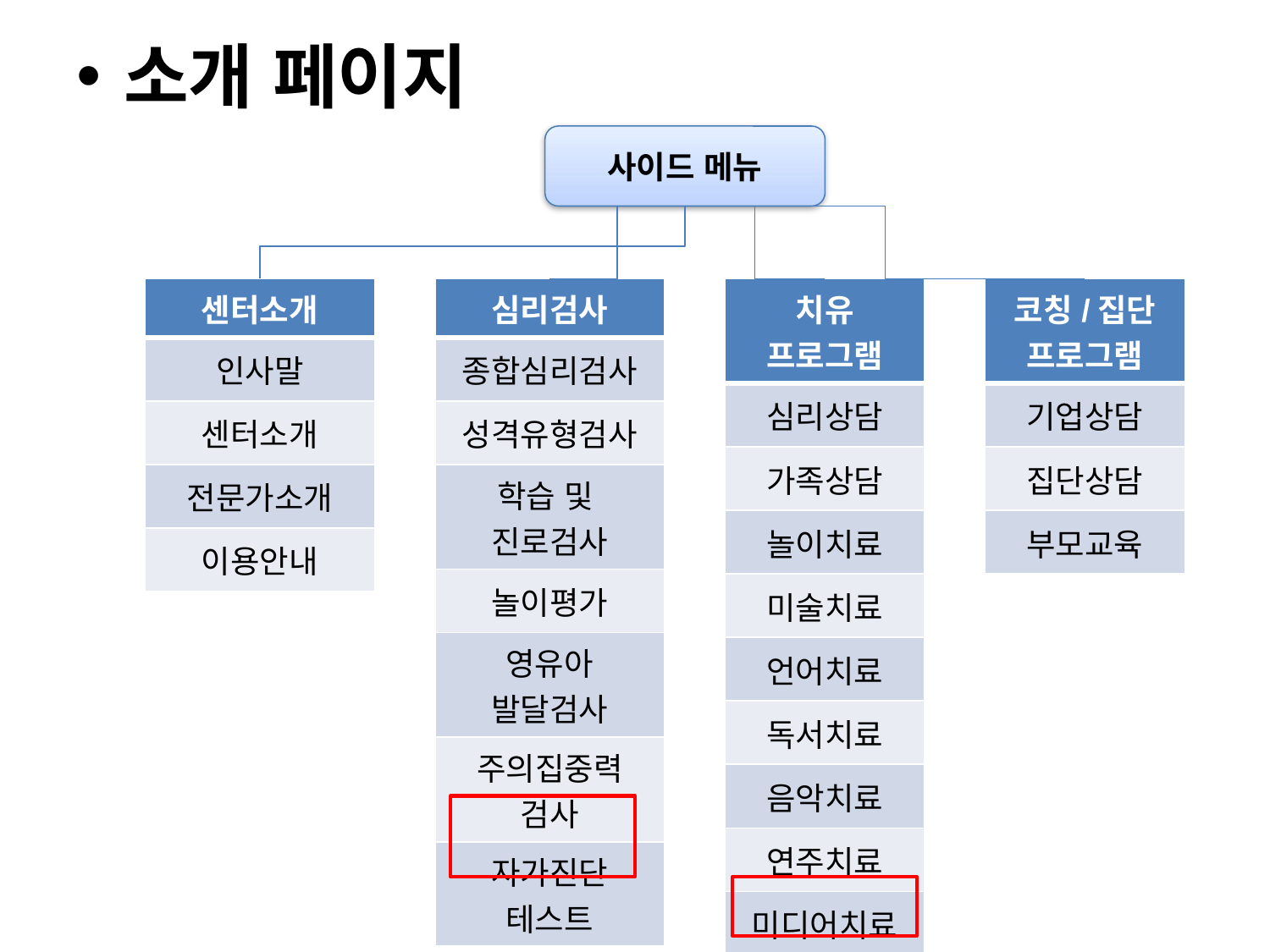

소개 페이지
사이드 메뉴
| 센터소개 |
| --- |
| 인사말 |
| 센터소개 |
| 전문가소개 |
| 이용안내 |
| 심리검사 |
| --- |
| 종합심리검사 |
| 성격유형검사 |
| 학습 및 진로검사 |
| 놀이평가 |
| 영유아 발달검사 |
| 주의집중력 검사 |
| 자가진단 테스트 |
| 치유 프로그램 |
| --- |
| 심리상담 |
| 가족상담 |
| 놀이치료 |
| 미술치료 |
| 언어치료 |
| 독서치료 |
| 음악치료 |
| 연주치료 |
| 미디어치료 |
| 코칭/집단 프로그램 |
| --- |
| 기업상담 |
| 집단상담 |
| 부모교육 |